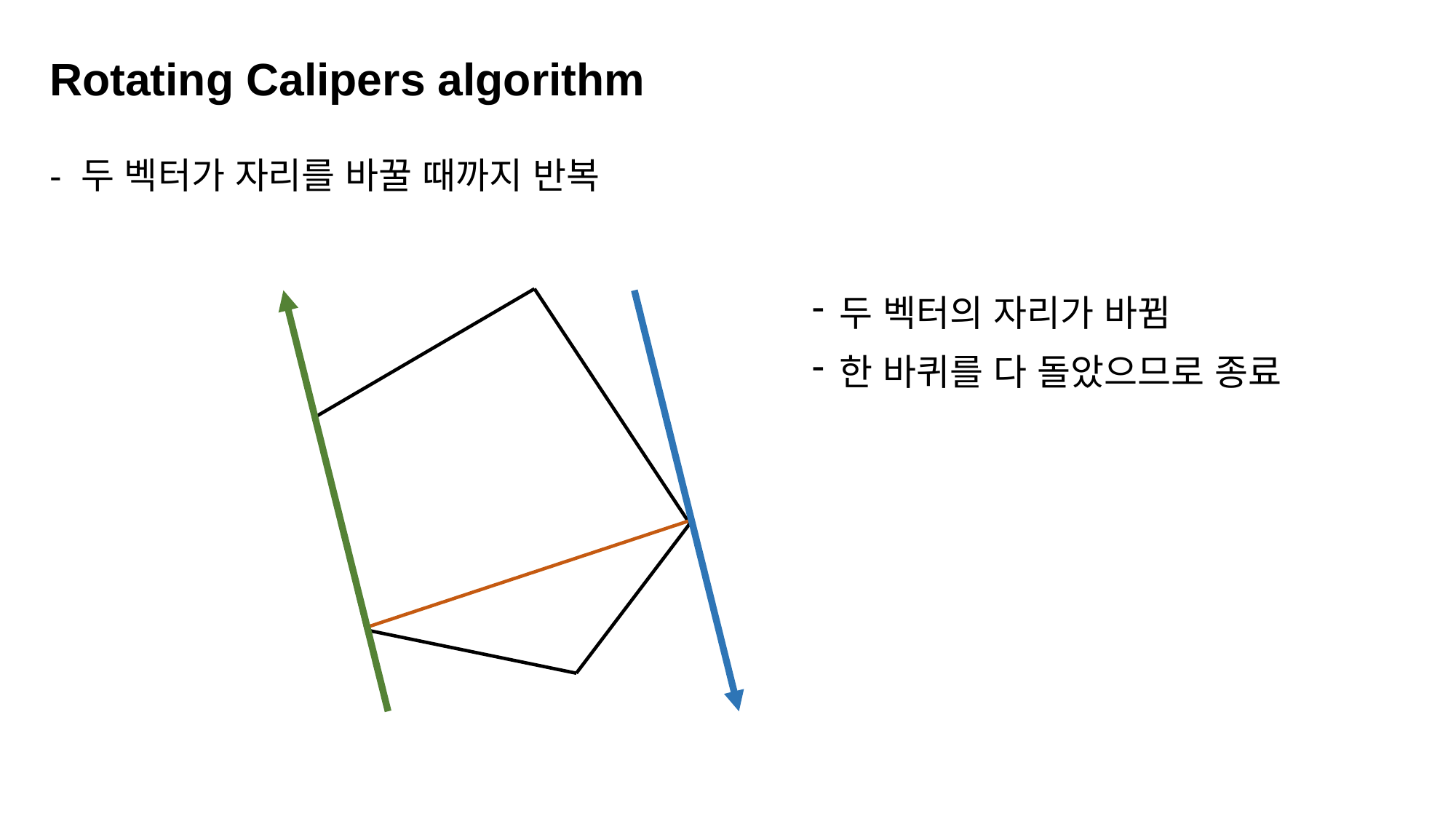

# Rotating Calipers algorithm
- 두 벡터가 자리를 바꿀 때까지 반복

두 벡터의 자리가 바뀜
한 바퀴를 다 돌았으므로 종료